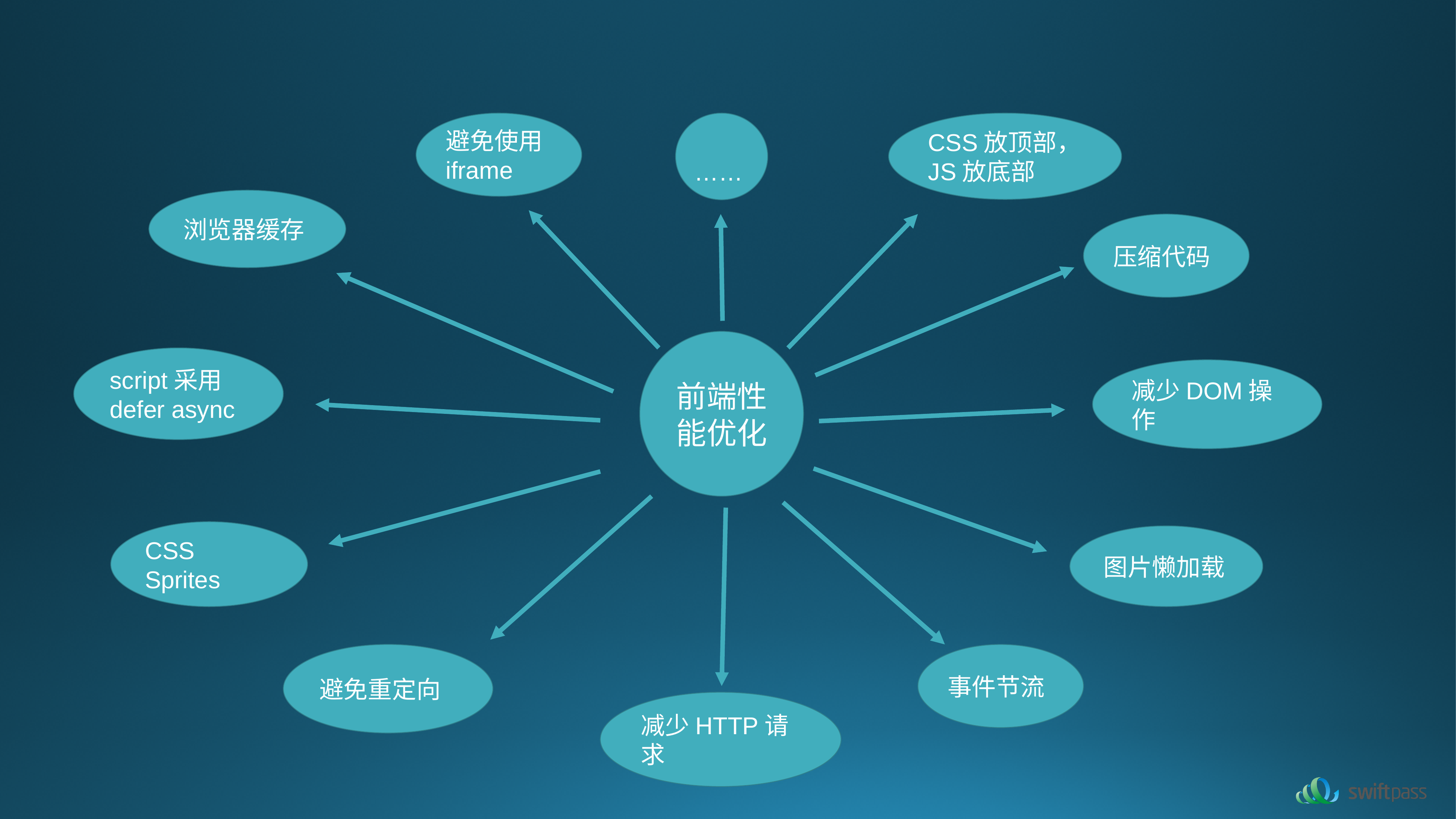

避免使用iframe
  ……
CSS放顶部，JS放底部
浏览器缓存
压缩代码

前端性能优化
script采用defer async
减少DOM操作

CSS Sprites
图片懒加载
避免重定向
事件节流
减少HTTP请求